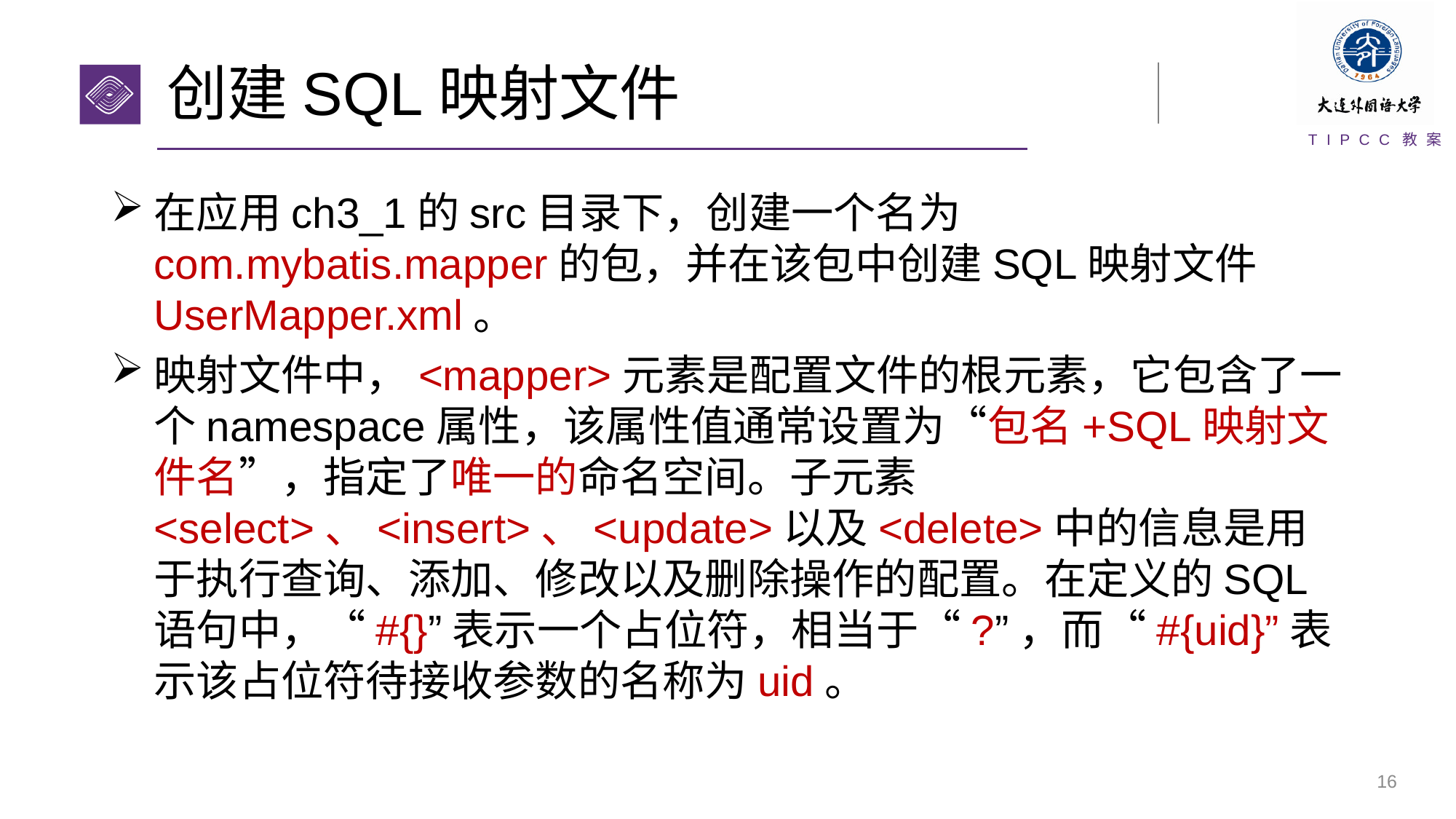

# 创建SQL映射文件
在应用ch3_1的src目录下，创建一个名为com.mybatis.mapper的包，并在该包中创建SQL映射文件UserMapper.xml。
映射文件中，<mapper>元素是配置文件的根元素，它包含了一个namespace属性，该属性值通常设置为“包名+SQL映射文件名”，指定了唯一的命名空间。子元素<select>、<insert>、<update>以及<delete>中的信息是用于执行查询、添加、修改以及删除操作的配置。在定义的SQL语句中，“#{}”表示一个占位符，相当于“?”，而“#{uid}”表示该占位符待接收参数的名称为uid。
16